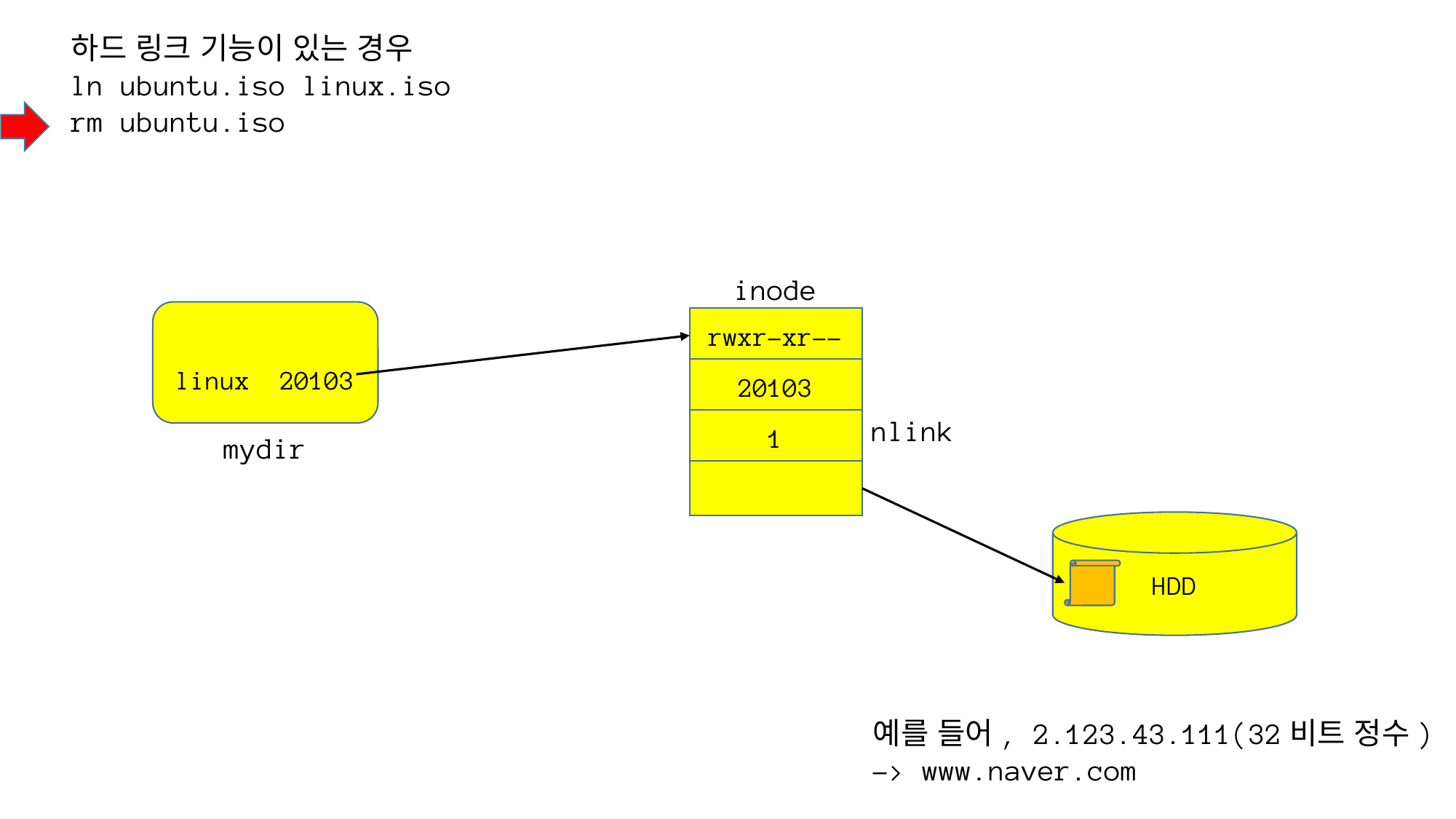

하드 링크 기능이 있는 경우
ln ubuntu.iso linux.iso
rm ubuntu.iso

inode

linux  20103
rwxr-xr--
20103
nlink
1
mydir

HDD

예를 들어, 2.123.43.111(32비트 정수)
-> www.naver.com